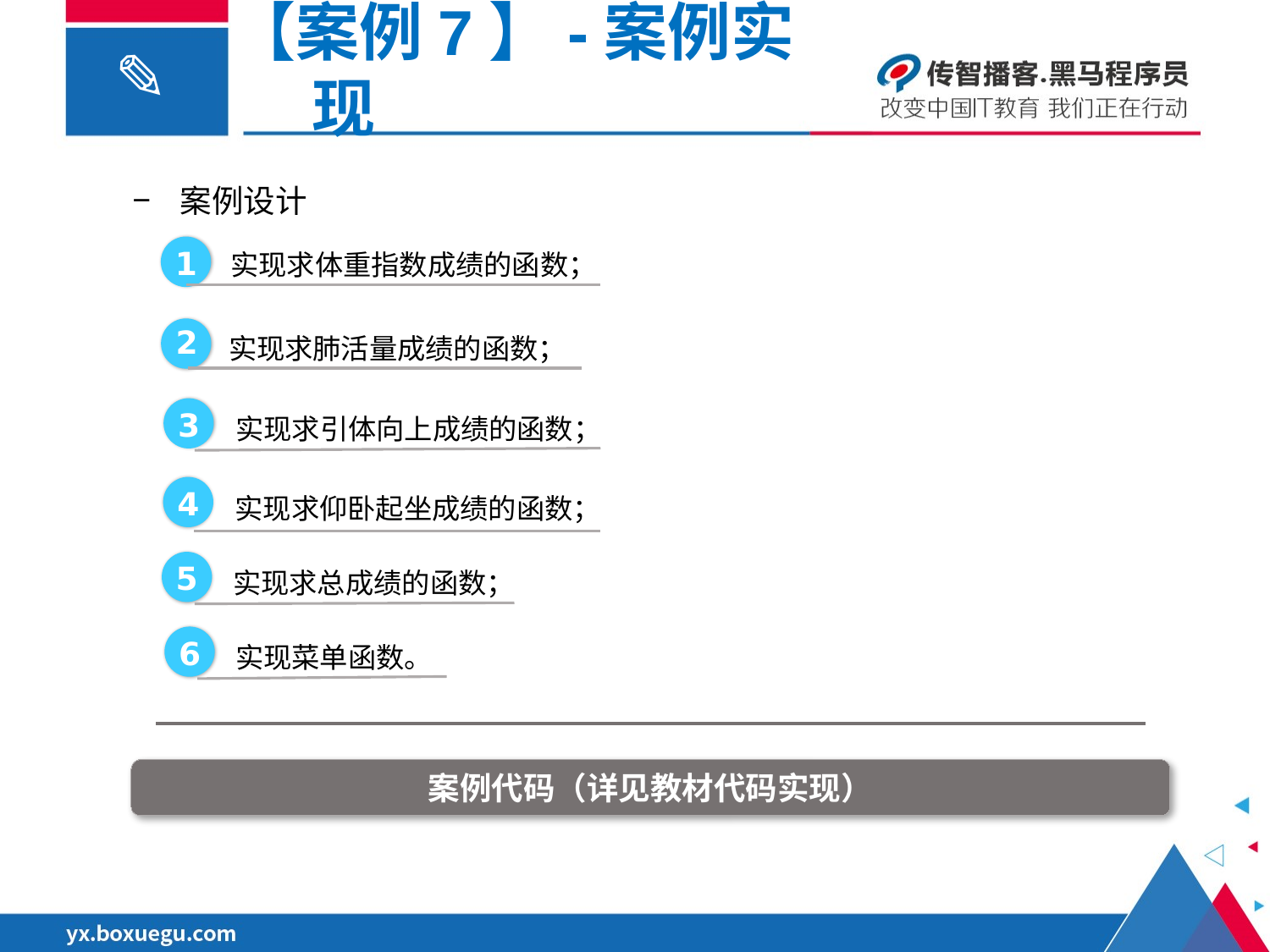

【案例7】-案例实现
案例设计
实现求体重指数成绩的函数；

1
实现求肺活量成绩的函数；
2

实现求引体向上成绩的函数；

3
实现求仰卧起坐成绩的函数；

4
实现求总成绩的函数；

5
实现菜单函数。

6
案例代码（详见教材代码实现）